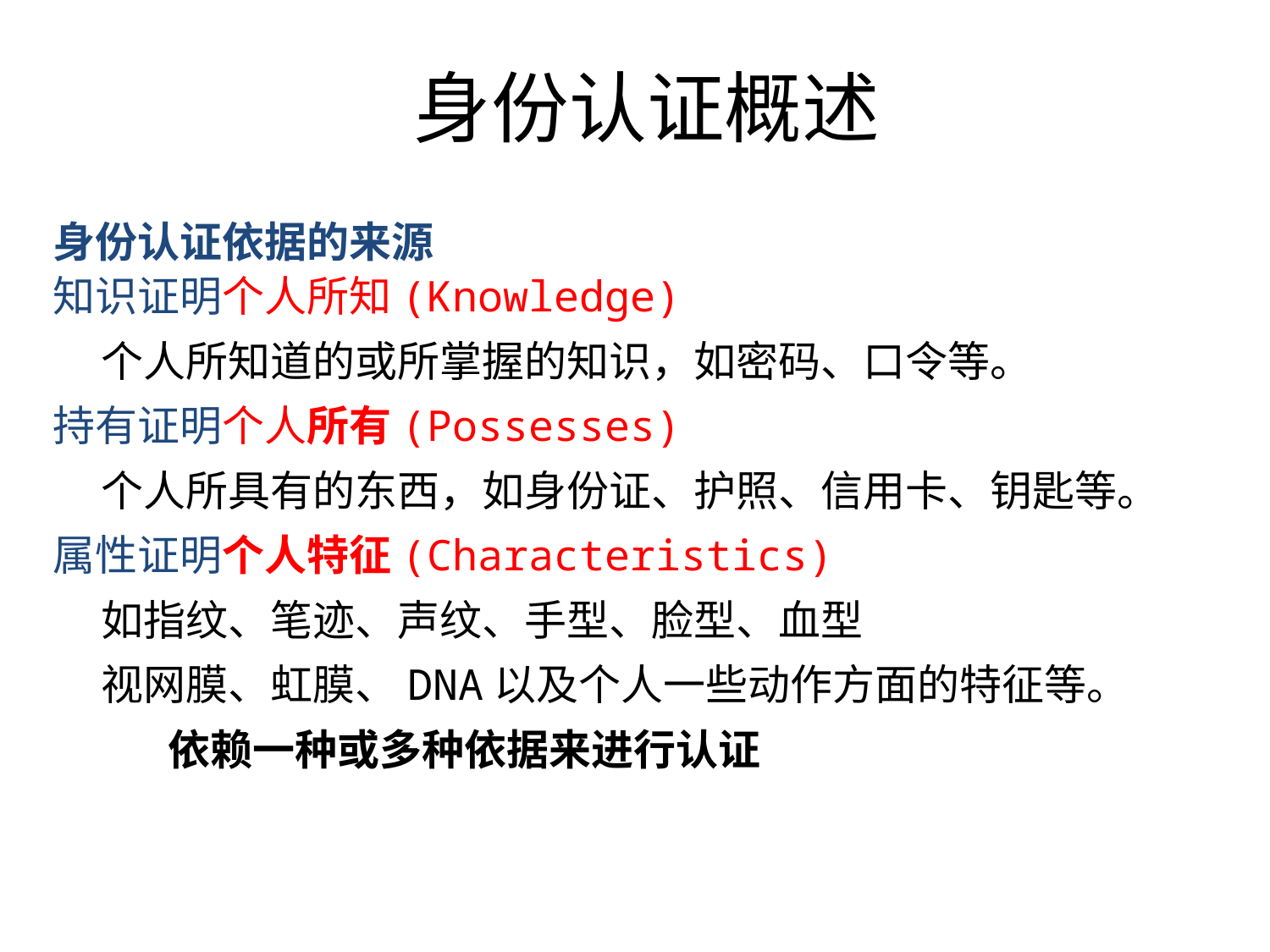

# 身份认证概述
身份认证依据的来源
知识证明个人所知(Knowledge)
    个人所知道的或所掌握的知识，如密码、口令等。
持有证明个人所有(Possesses)
    个人所具有的东西，如身份证、护照、信用卡、钥匙等。
属性证明个人特征(Characteristics)
    如指纹、笔迹、声纹、手型、脸型、血型
    视网膜、虹膜、DNA以及个人一些动作方面的特征等。
           依赖一种或多种依据来进行认证